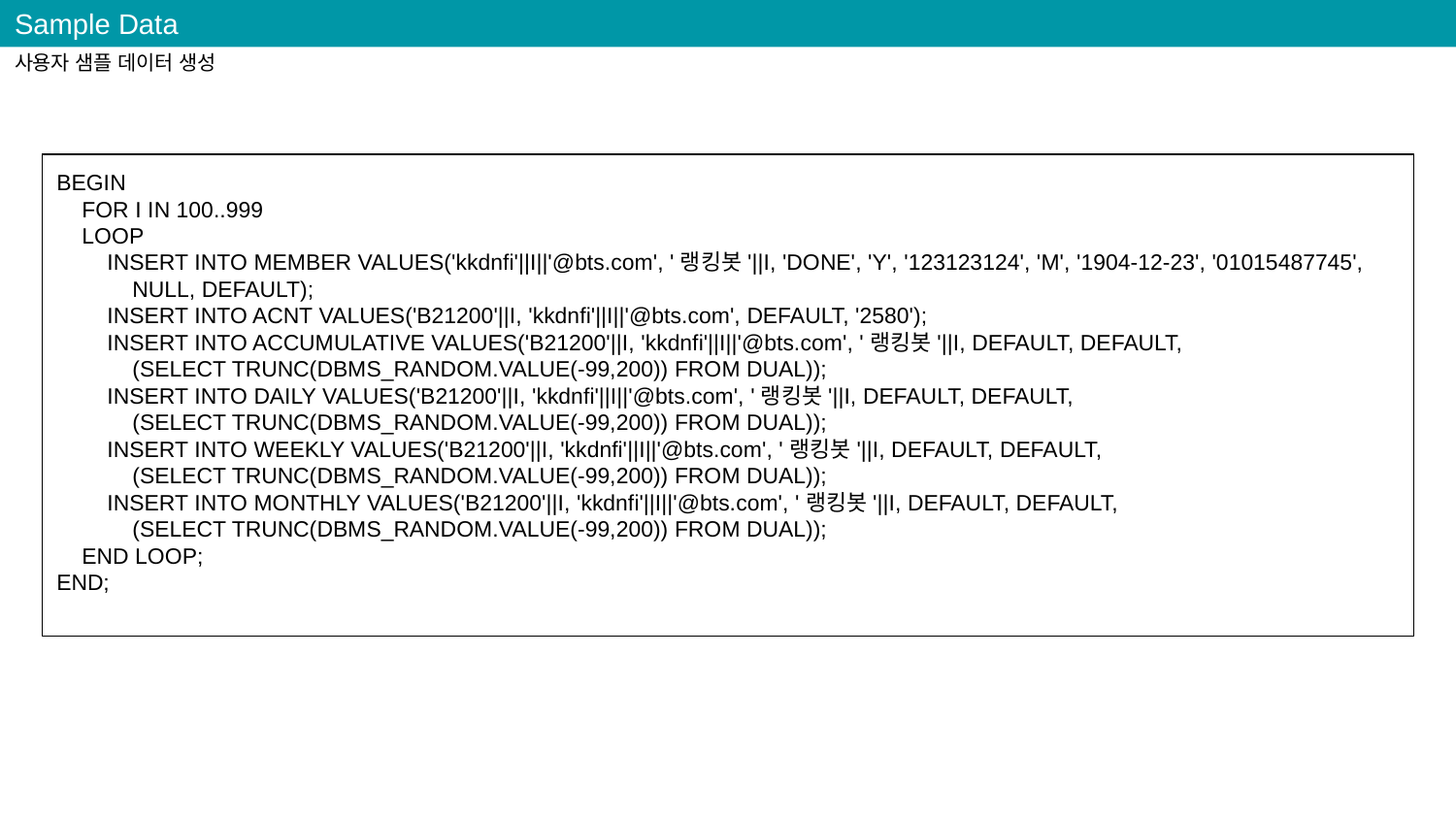

Sample Data
사용자 샘플 데이터 생성
BEGIN
    FOR I IN 100..999
    LOOP
        INSERT INTO MEMBER VALUES('kkdnfi'||I||'@bts.com', '랭킹봇'||I, 'DONE', 'Y', '123123124', 'M', '1904-12-23', '01015487745',
            NULL, DEFAULT);
        INSERT INTO ACNT VALUES('B21200'||I, 'kkdnfi'||I||'@bts.com', DEFAULT, '2580');
        INSERT INTO ACCUMULATIVE VALUES('B21200'||I, 'kkdnfi'||I||'@bts.com', '랭킹봇'||I, DEFAULT, DEFAULT,
            (SELECT TRUNC(DBMS_RANDOM.VALUE(-99,200)) FROM DUAL));
        INSERT INTO DAILY VALUES('B21200'||I, 'kkdnfi'||I||'@bts.com', '랭킹봇'||I, DEFAULT, DEFAULT,
            (SELECT TRUNC(DBMS_RANDOM.VALUE(-99,200)) FROM DUAL));
        INSERT INTO WEEKLY VALUES('B21200'||I, 'kkdnfi'||I||'@bts.com', '랭킹봇'||I, DEFAULT, DEFAULT,
            (SELECT TRUNC(DBMS_RANDOM.VALUE(-99,200)) FROM DUAL));
        INSERT INTO MONTHLY VALUES('B21200'||I, 'kkdnfi'||I||'@bts.com', '랭킹봇'||I, DEFAULT, DEFAULT,
            (SELECT TRUNC(DBMS_RANDOM.VALUE(-99,200)) FROM DUAL));
    END LOOP;
END;